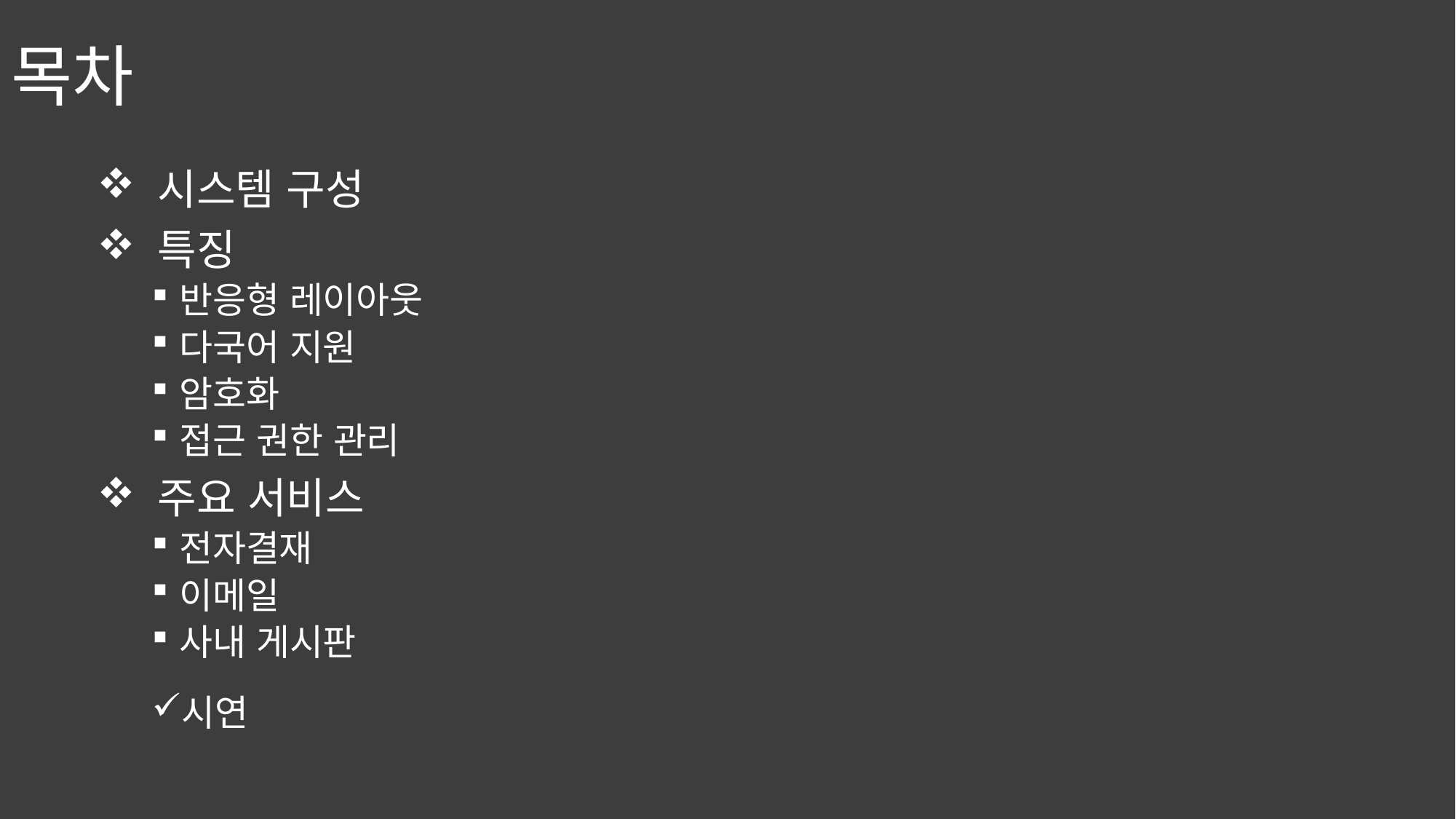

# 목차
 시스템 구성
 특징
반응형 레이아웃
다국어 지원
암호화
접근 권한 관리
 주요 서비스
전자결재
이메일
사내 게시판

시연